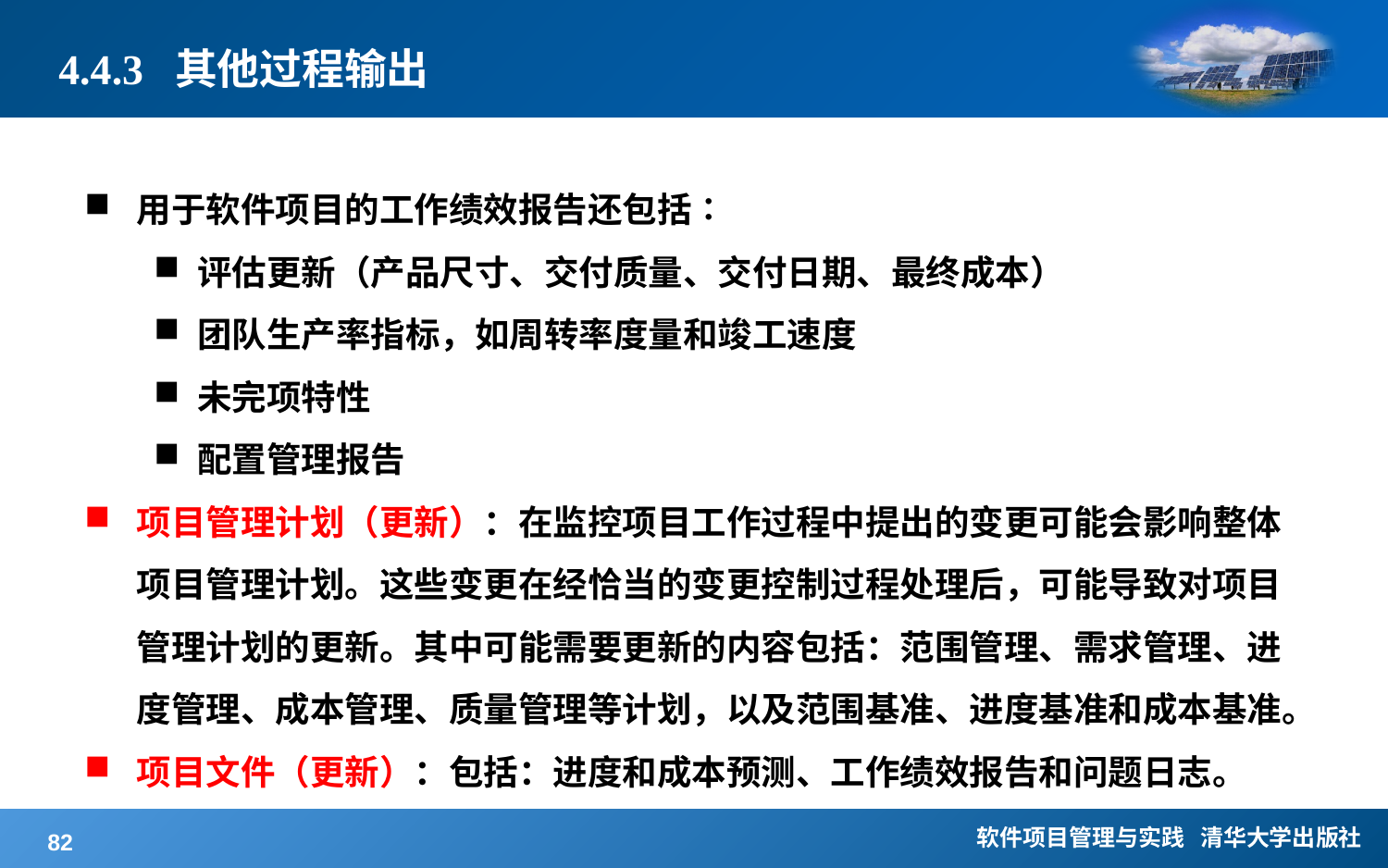

# 4.4.3  其他过程输出
用于软件项目的工作绩效报告还包括∶
评估更新（产品尺寸、交付质量、交付日期、最终成本）
团队生产率指标，如周转率度量和竣工速度
未完项特性
配置管理报告
项目管理计划（更新）：在监控项目工作过程中提出的变更可能会影响整体项目管理计划。这些变更在经恰当的变更控制过程处理后，可能导致对项目管理计划的更新。其中可能需要更新的内容包括：范围管理、需求管理、进度管理、成本管理、质量管理等计划，以及范围基准、进度基准和成本基准。
项目文件（更新）：包括：进度和成本预测、工作绩效报告和问题日志。